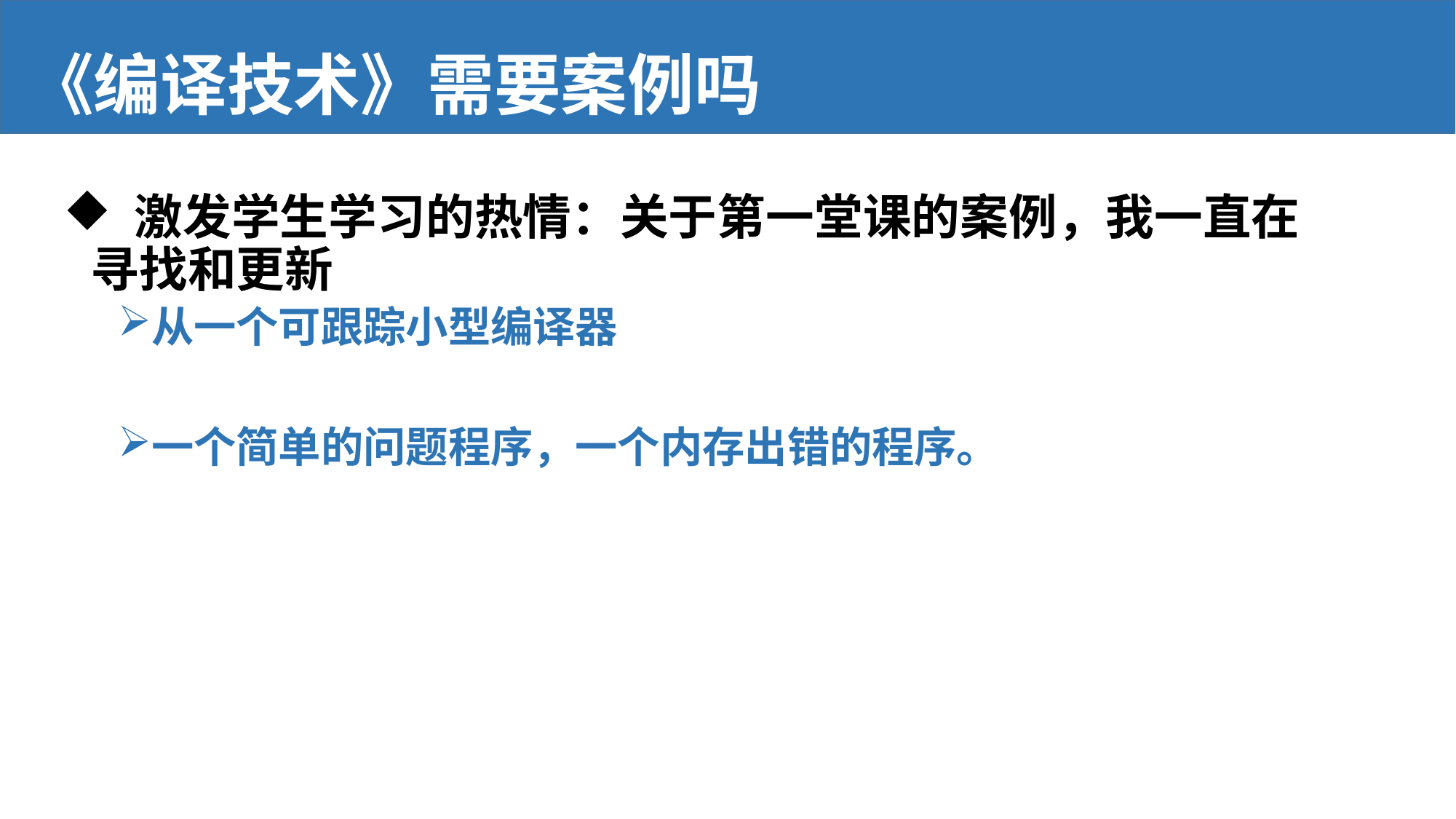

# 《编译技术》需要案例吗
 激发学生学习的热情：关于第一堂课的案例，我一直在寻找和更新
从一个可跟踪小型编译器

一个简单的问题程序，一个内存出错的程序。